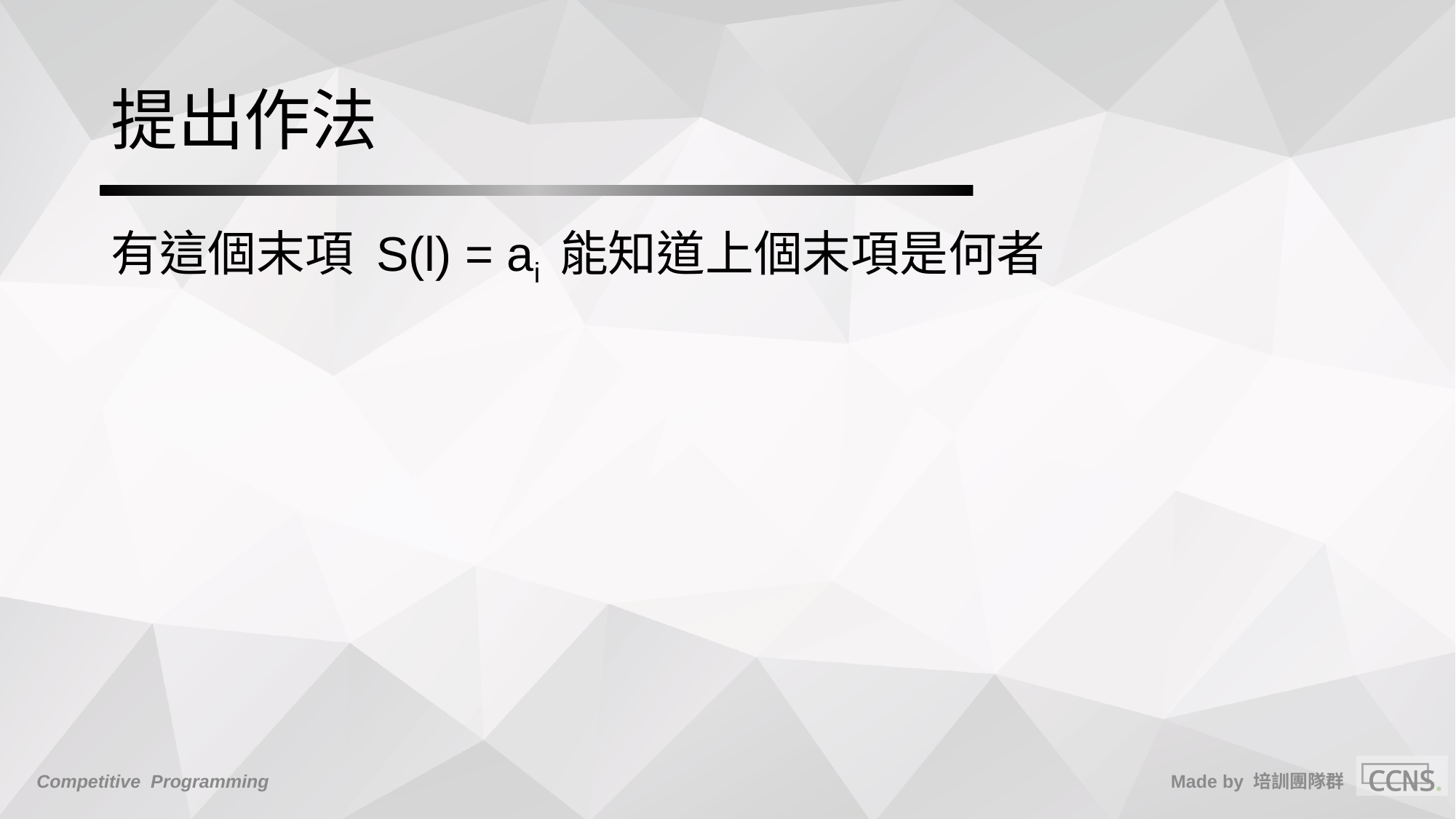

# 提出作法
有這個末項 S(l) = ai 能知道上個末項是何者